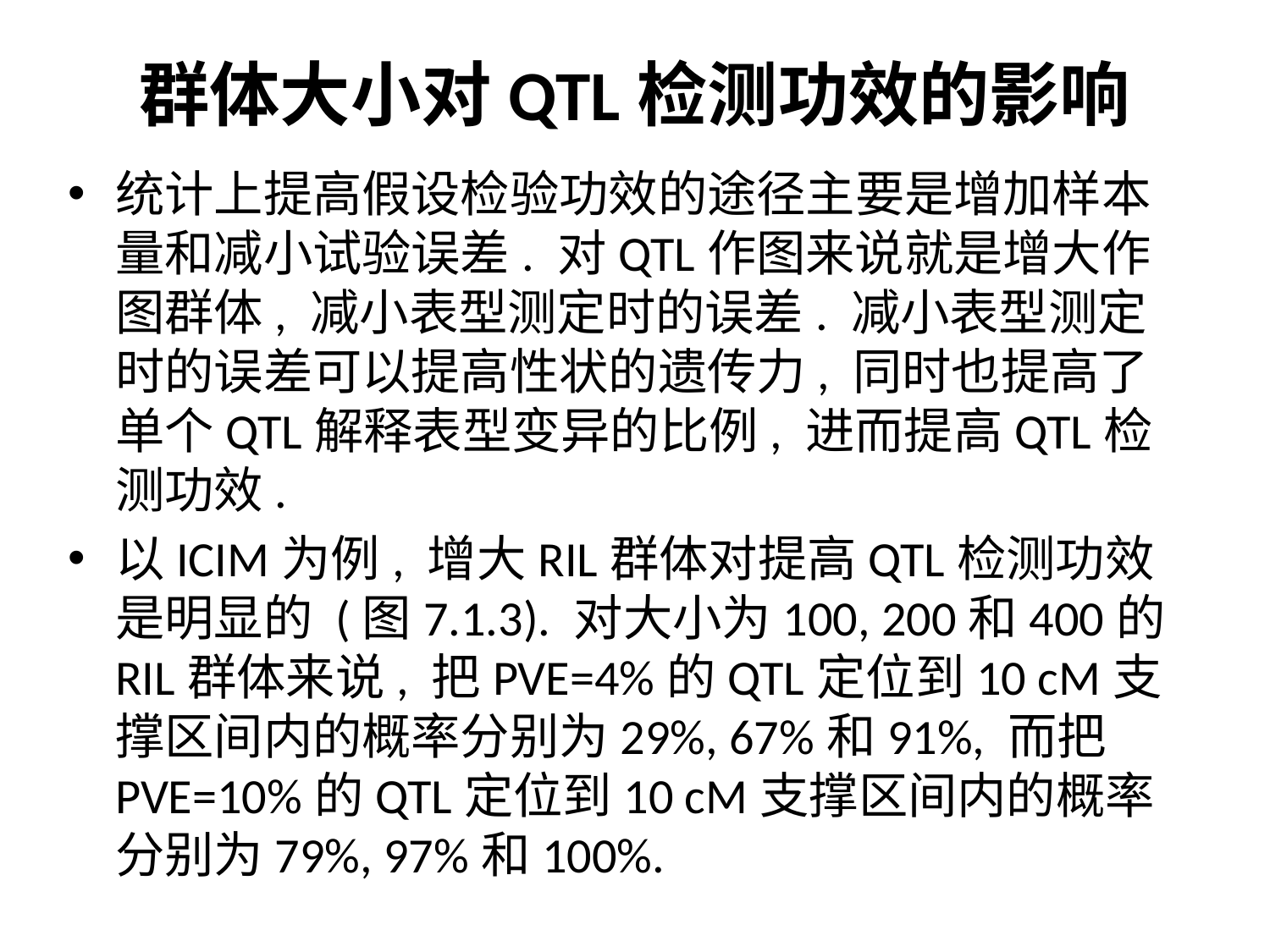

# 群体大小对QTL检测功效的影响
统计上提高假设检验功效的途径主要是增加样本量和减小试验误差. 对QTL作图来说就是增大作图群体, 减小表型测定时的误差. 减小表型测定时的误差可以提高性状的遗传力, 同时也提高了单个QTL解释表型变异的比例, 进而提高QTL检测功效.
以ICIM为例, 增大RIL群体对提高QTL检测功效是明显的 (图7.1.3). 对大小为100, 200和400的RIL群体来说, 把PVE=4%的QTL定位到10 cM支撑区间内的概率分别为29%, 67%和91%, 而把PVE=10%的QTL定位到10 cM支撑区间内的概率分别为79%, 97%和100%.